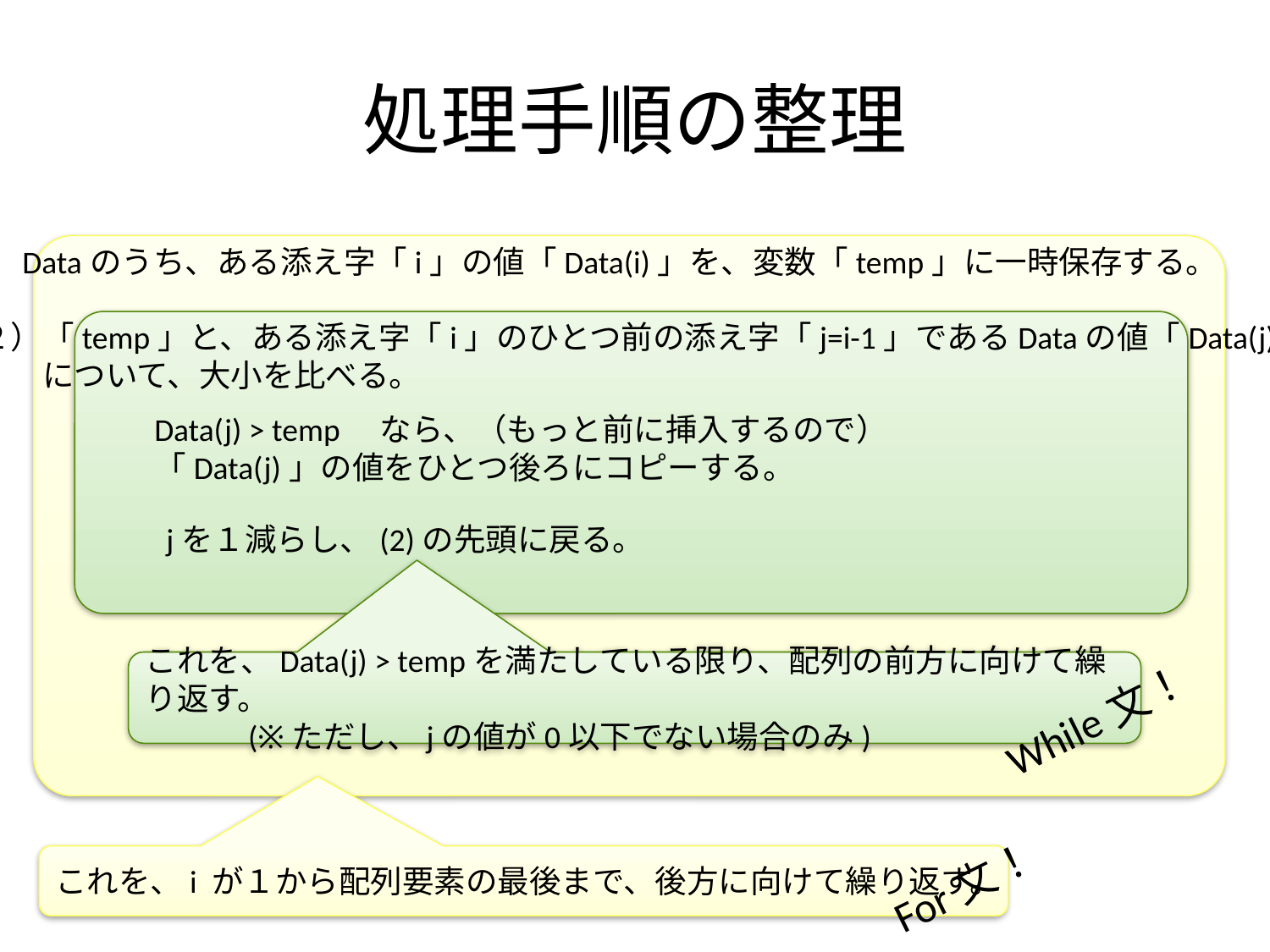

# 処理手順の整理

（１）Dataのうち、ある添え字「i」の値「Data(i)」を、変数「temp」に一時保存する。

（２）「temp」と、ある添え字「i」のひとつ前の添え字「j=i-1」であるDataの値「Data(j)」
　　　について、大小を比べる。
Data(j) > temp　なら、（もっと前に挿入するので）
「Data(j)」の値をひとつ後ろにコピーする。
jを１減らし、(2)の先頭に戻る。
これを、Data(j) > tempを満たしている限り、配列の前方に向けて繰り返す。
　　　(※ただし、jの値が0以下でない場合のみ)
While文！
これを、i が１から配列要素の最後まで、後方に向けて繰り返す。
For文！